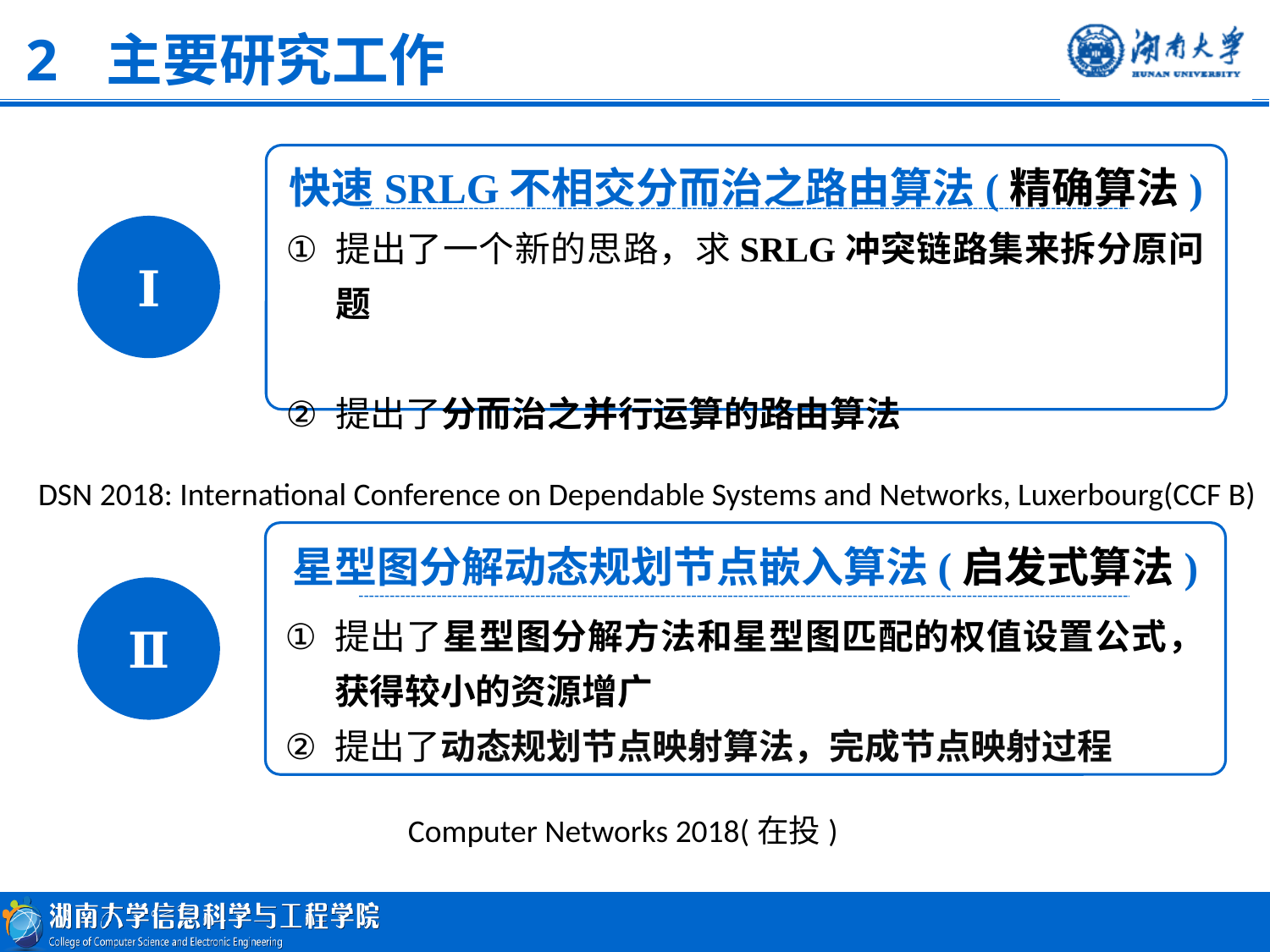

2 主要研究工作

快速SRLG不相交分而治之路由算法(精确算法)
提出了一个新的思路，求SRLG冲突链路集来拆分原问题

提出了分而治之并行运算的路由算法

Ⅰ
DSN 2018: International Conference on Dependable Systems and Networks, Luxerbourg(CCF B)

星型图分解动态规划节点嵌入算法(启发式算法)
提出了星型图分解方法和星型图匹配的权值设置公式，获得较小的资源增广
提出了动态规划节点映射算法，完成节点映射过程

Ⅱ
Computer Networks 2018(在投)